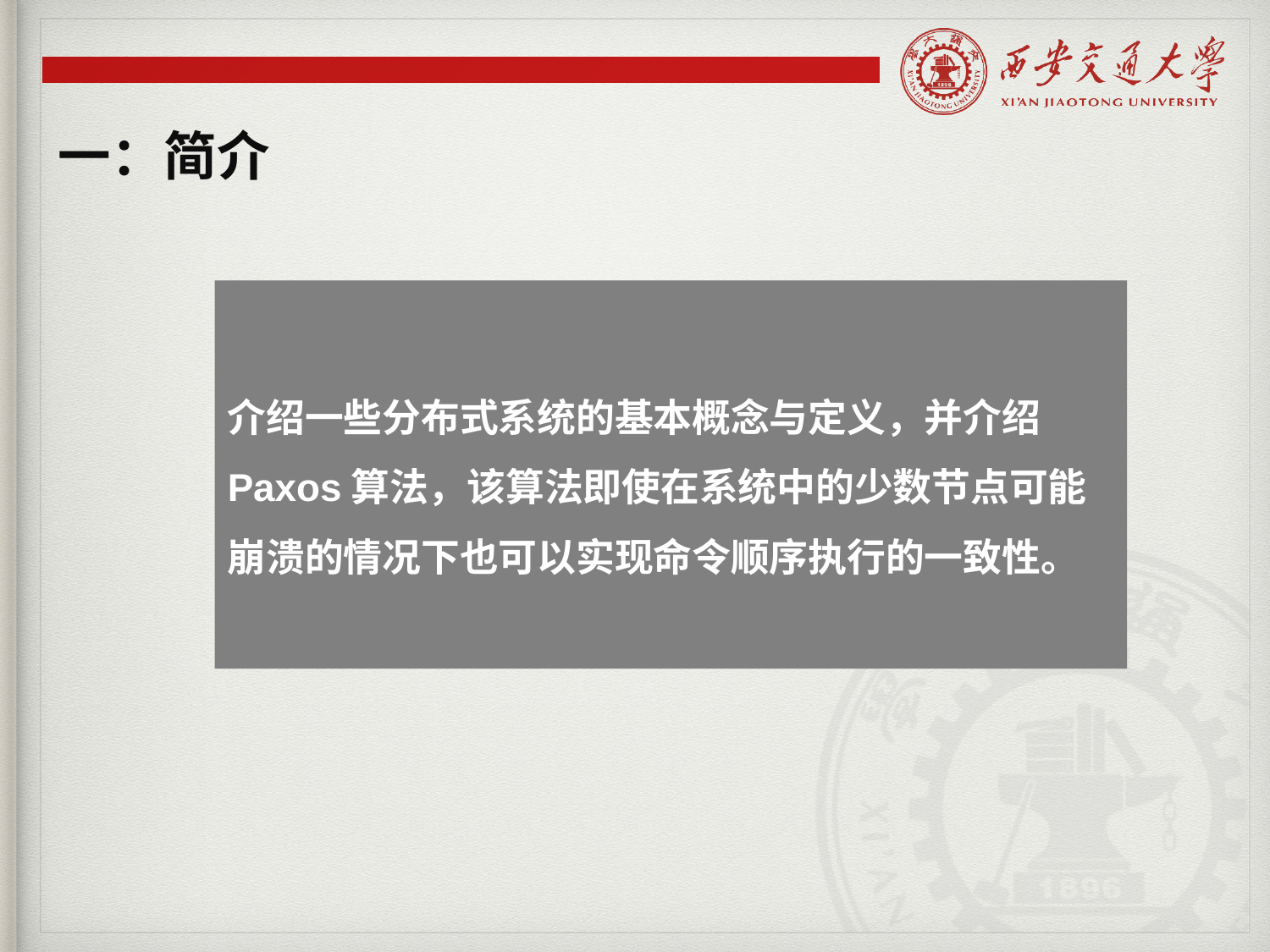

一：简介
介绍一些分布式系统的基本概念与定义，并介绍Paxos算法，该算法即使在系统中的少数节点可能崩溃的情况下也可以实现命令顺序执行的一致性。